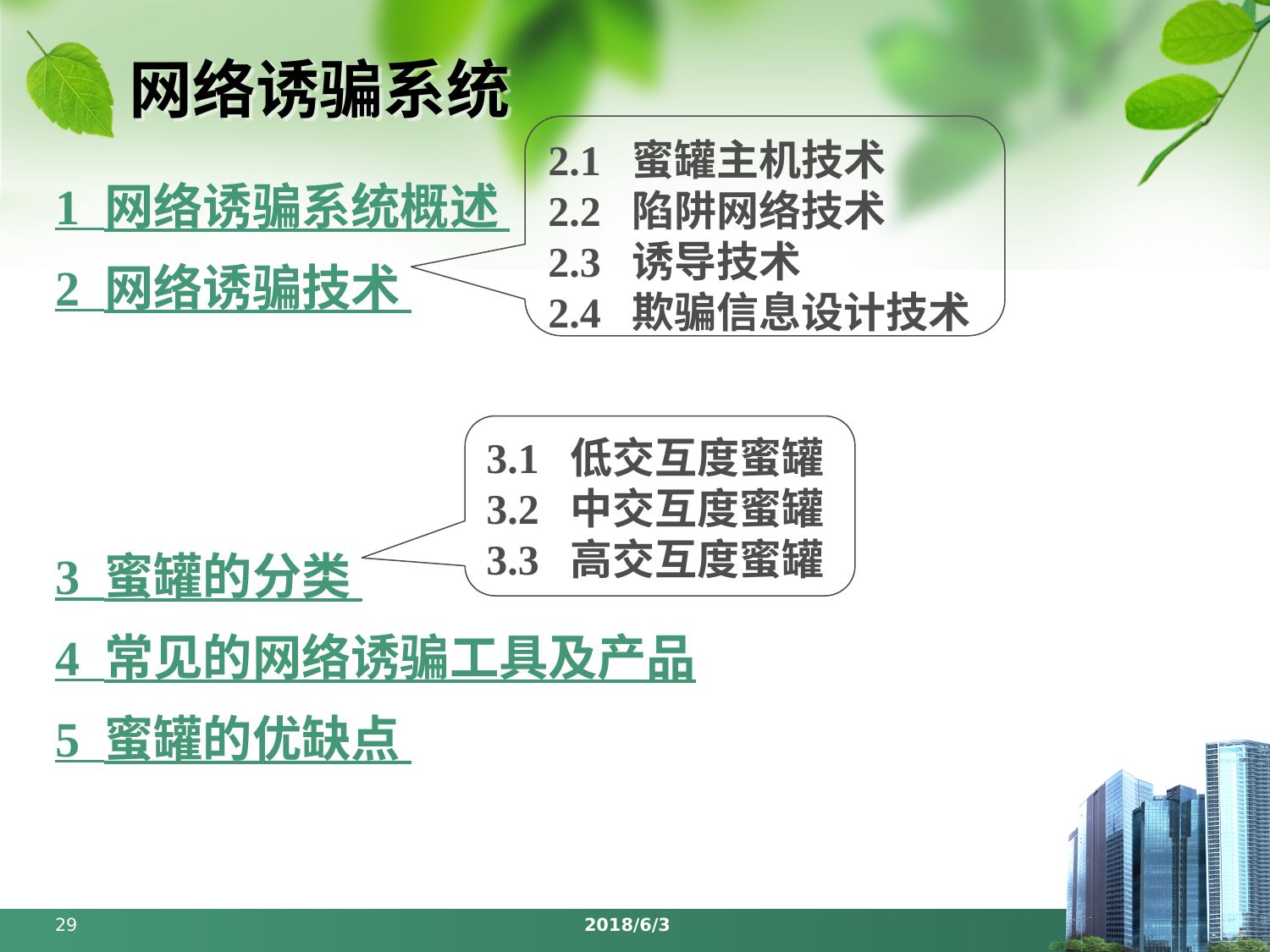

# 网络诱骗系统
2.1  蜜罐主机技术
2.2  陷阱网络技术
2.3  诱导技术
2.4  欺骗信息设计技术
1  网络诱骗系统概述
2  网络诱骗技术

3  蜜罐的分类
4  常见的网络诱骗工具及产品
5  蜜罐的优缺点
3.1  低交互度蜜罐
3.2  中交互度蜜罐
3.3  高交互度蜜罐
29
2018/6/3